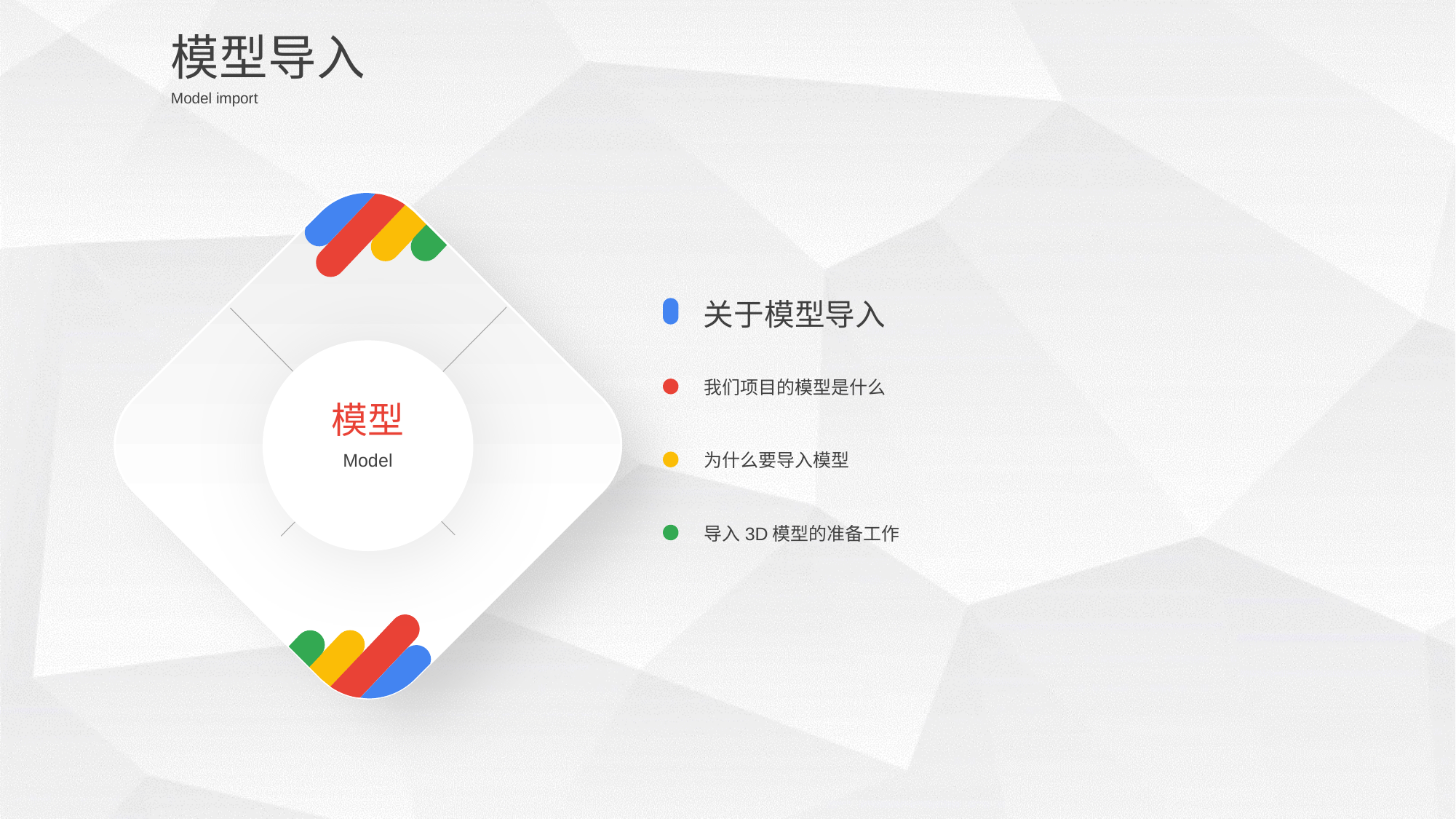

模型导入
Model import

关于模型导入

我们项目的模型是什么

模型
Model
为什么要导入模型

导入3D模型的准备工作